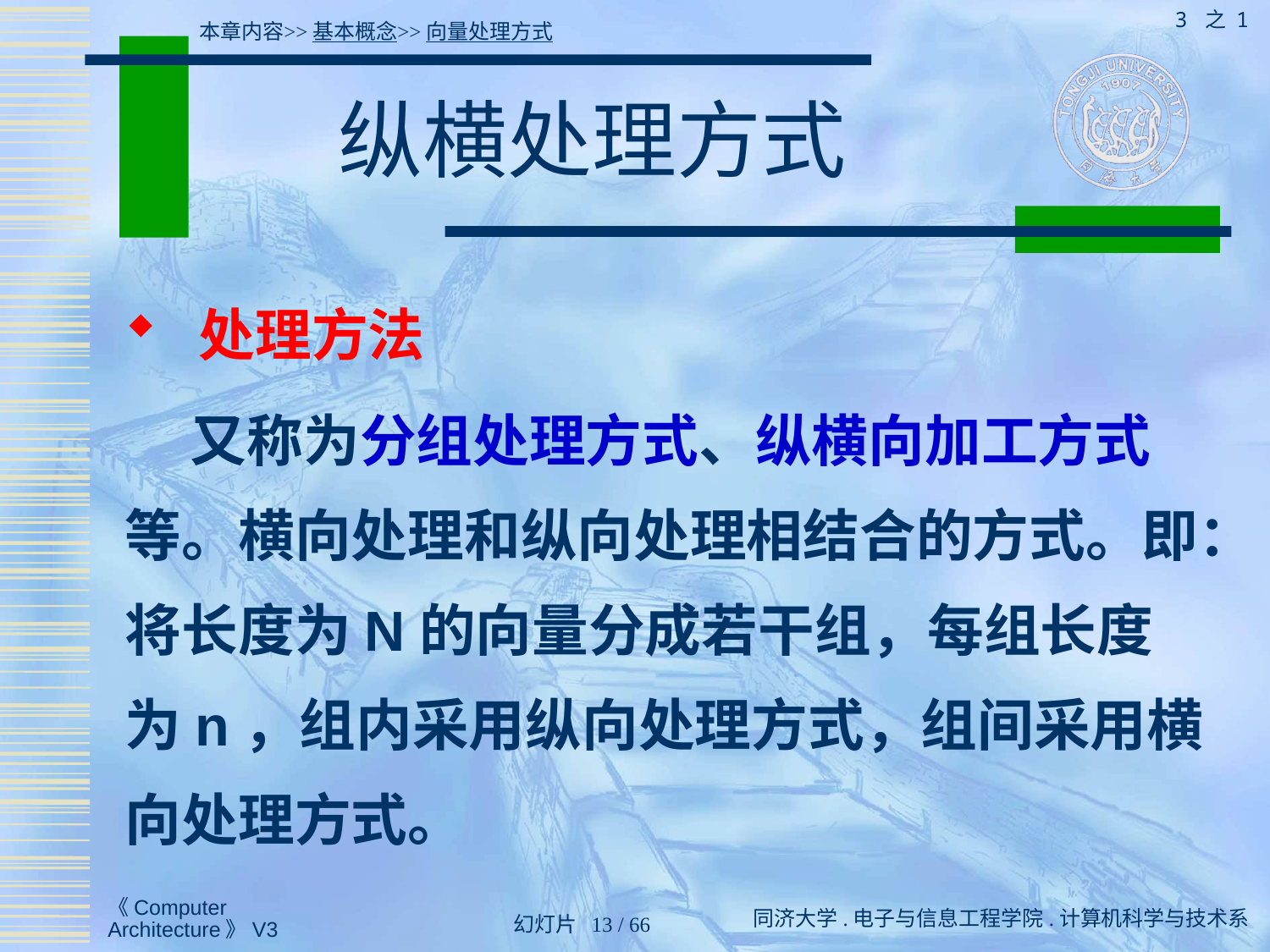

3 之 1
本章内容>>基本概念>>向量处理方式
# 纵横处理方式
  处理方法
    又称为分组处理方式、纵横向加工方式等。横向处理和纵向处理相结合的方式。即：将长度为N的向量分成若干组，每组长度为n，组内采用纵向处理方式，组间采用横向处理方式。